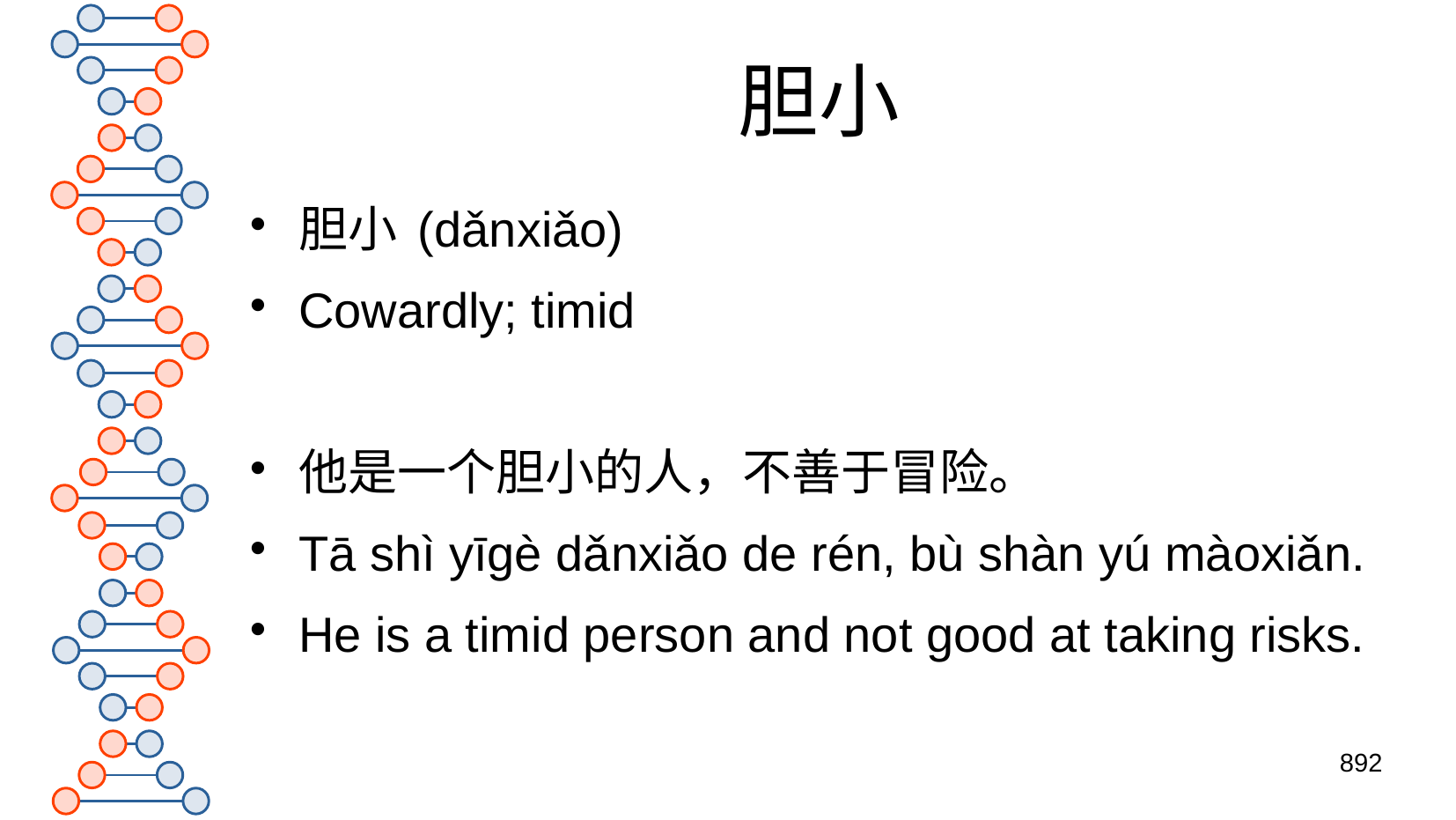

# 胆小
胆小 (dǎnxiǎo)
Cowardly; timid

他是一个胆小的人，不善于冒险。
Tā shì yīgè dǎnxiǎo de rén, bù shàn yú màoxiǎn.
He is a timid person and not good at taking risks.

892